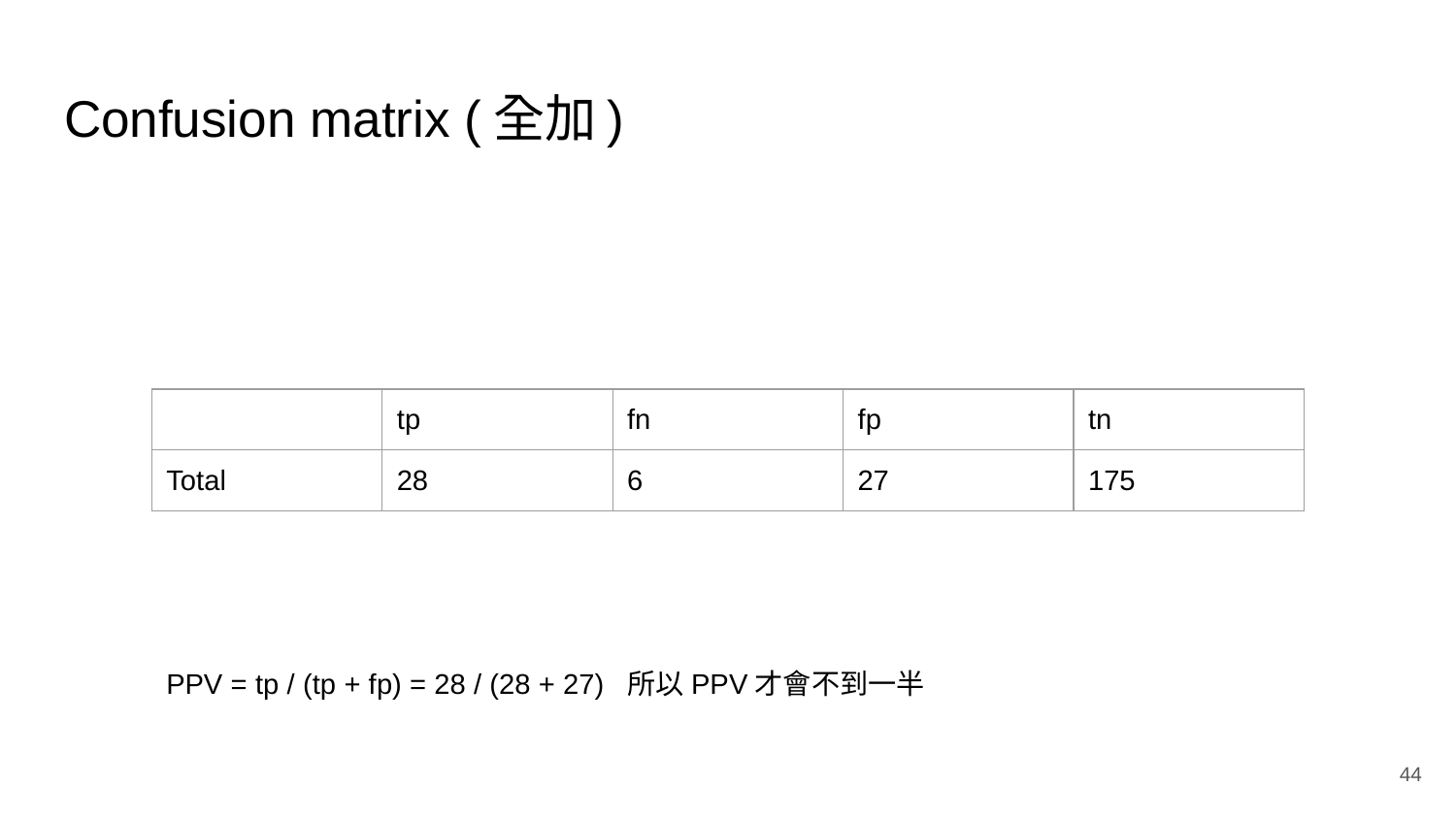

# Confusion matrix (全加)
|  | tp | fn | fp | tn |
| --- | --- | --- | --- | --- |
| Total | 28 | 6 | 27 | 175 |
PPV = tp / (tp + fp) = 28 / (28 + 27)  所以PPV才會不到一半
44